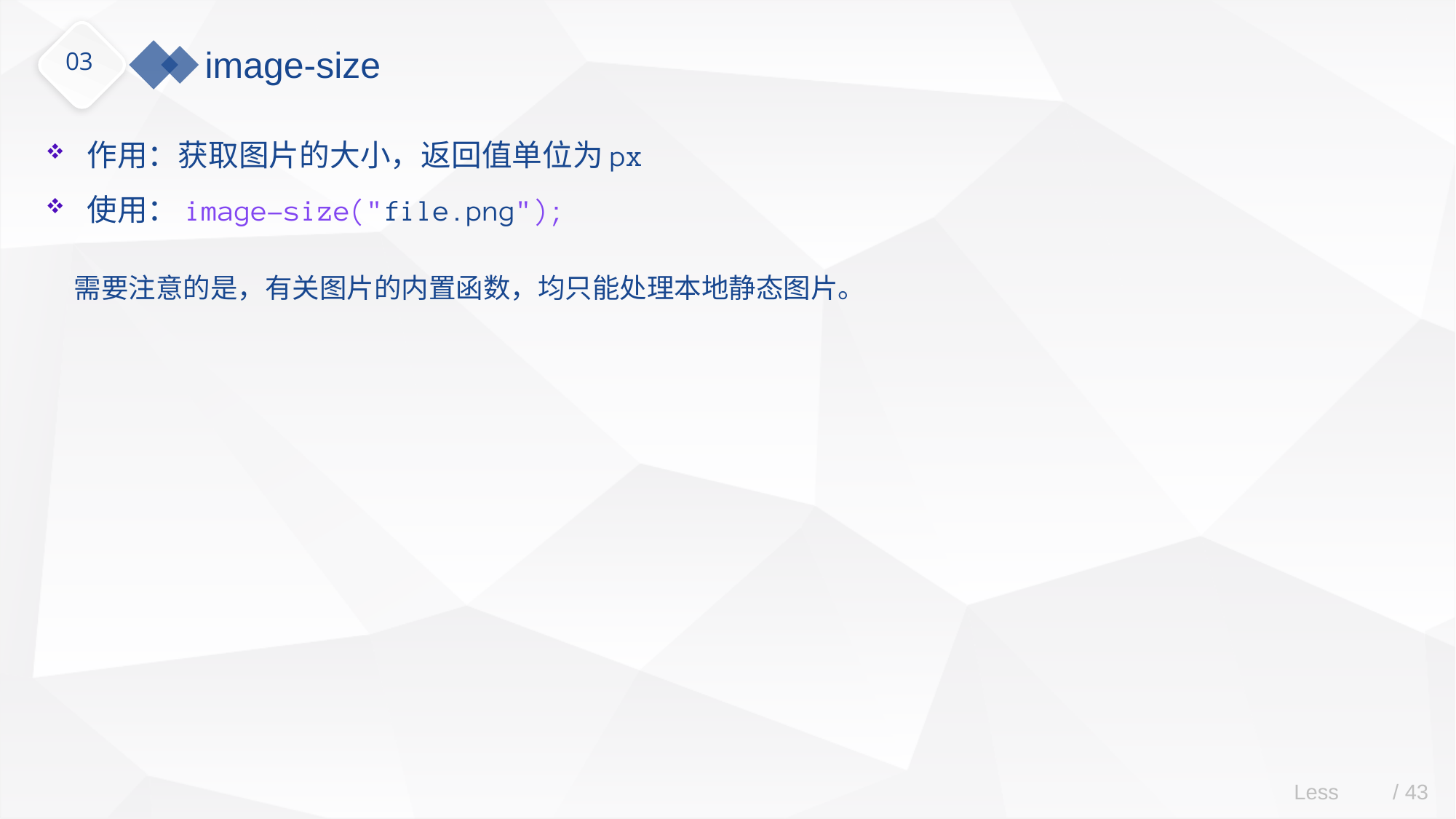

image-size
03

作用：获取图片的大小，返回值单位为px
使用：image-size("file.png");
需要注意的是，有关图片的内置函数，均只能处理本地静态图片。
46